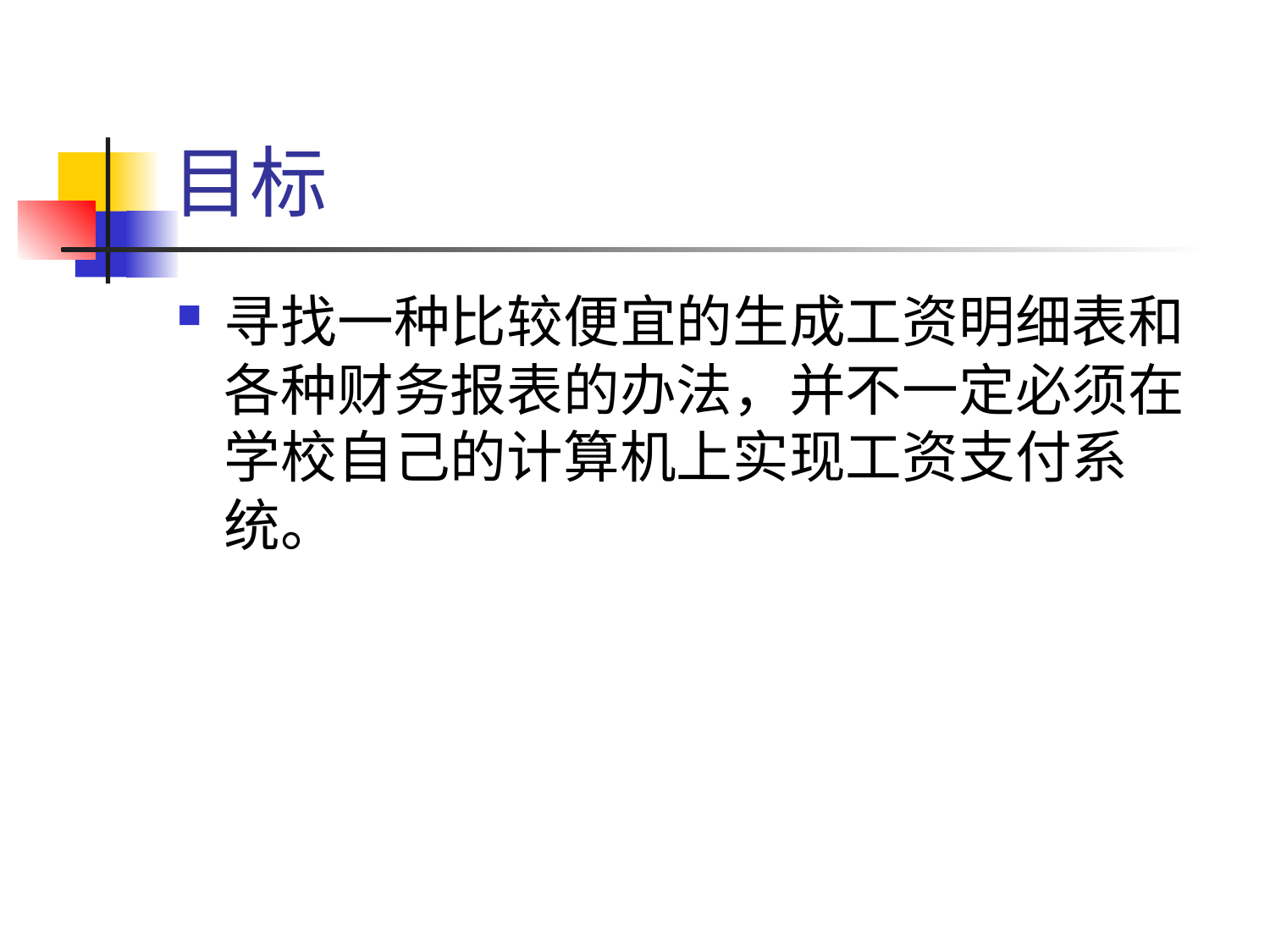

# 目标
寻找一种比较便宜的生成工资明细表和各种财务报表的办法，并不一定必须在学校自己的计算机上实现工资支付系统。